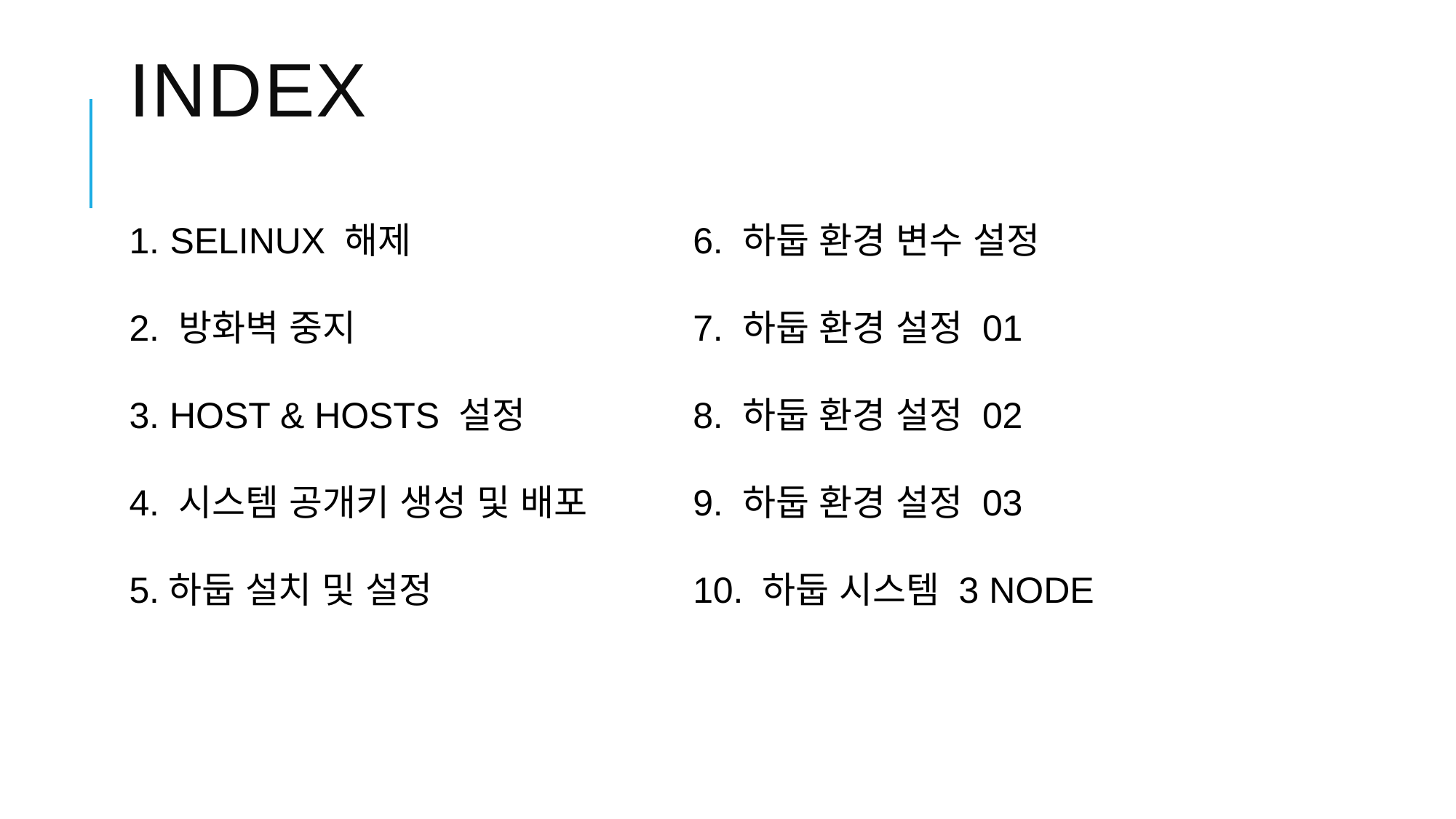

# INDEX
SELINUX 해제

2. 방화벽 중지

3. HOST & HOSTS 설정

4. 시스템 공개키 생성 및 배포

5.하둡 설치 및 설정

6. 하둡 환경 변수 설정

7. 하둡 환경 설정 01

8. 하둡 환경 설정 02

9. 하둡 환경 설정 03

10. 하둡 시스템 3 NODE